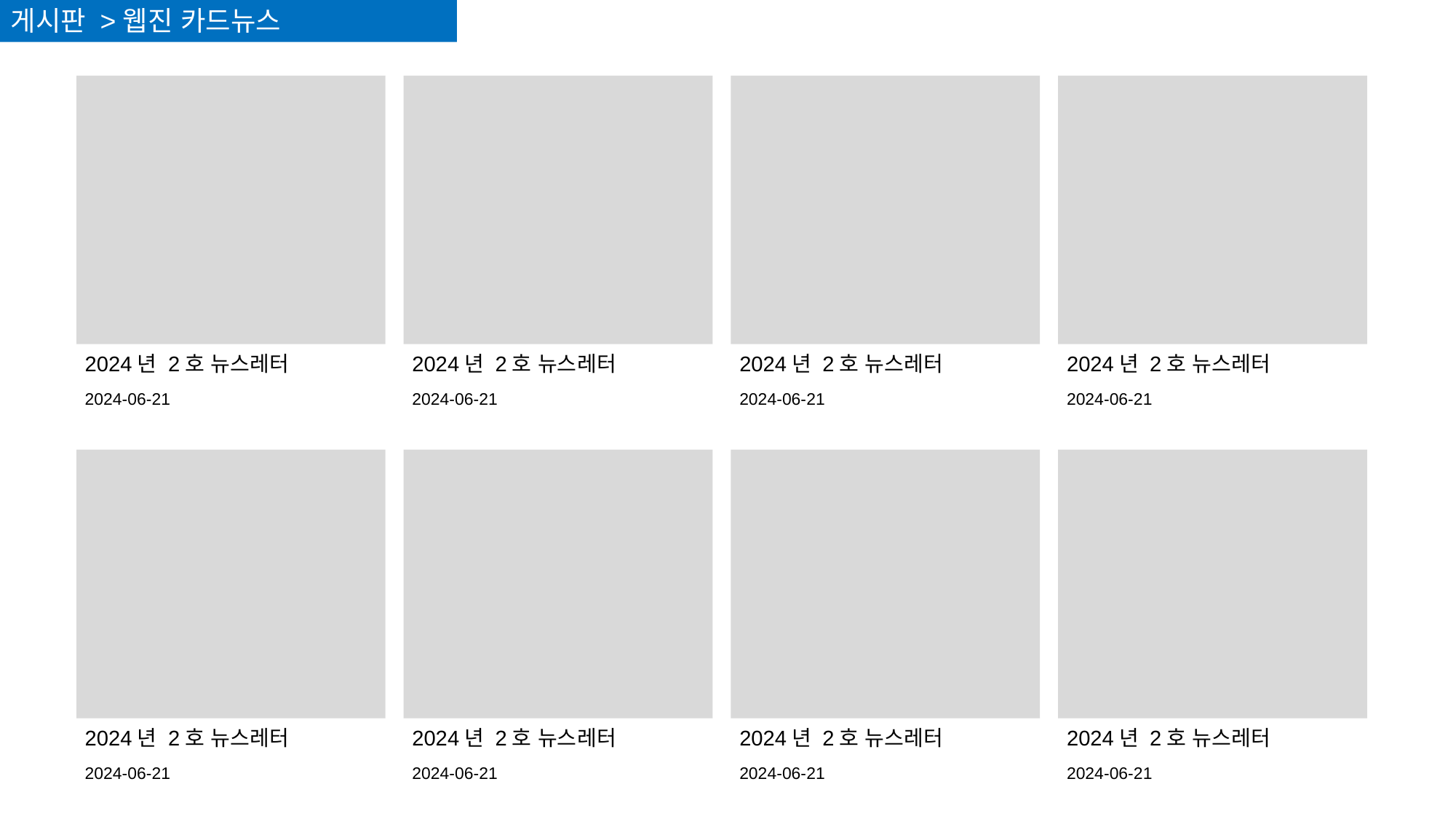

게시판 >웹진 카드뉴스

2024년 2호 뉴스레터
2024년 2호 뉴스레터
2024년 2호 뉴스레터
2024년 2호 뉴스레터
2024-06-21
2024-06-21
2024-06-21
2024-06-21

2024년 2호 뉴스레터
2024년 2호 뉴스레터
2024년 2호 뉴스레터
2024년 2호 뉴스레터
2024-06-21
2024-06-21
2024-06-21
2024-06-21